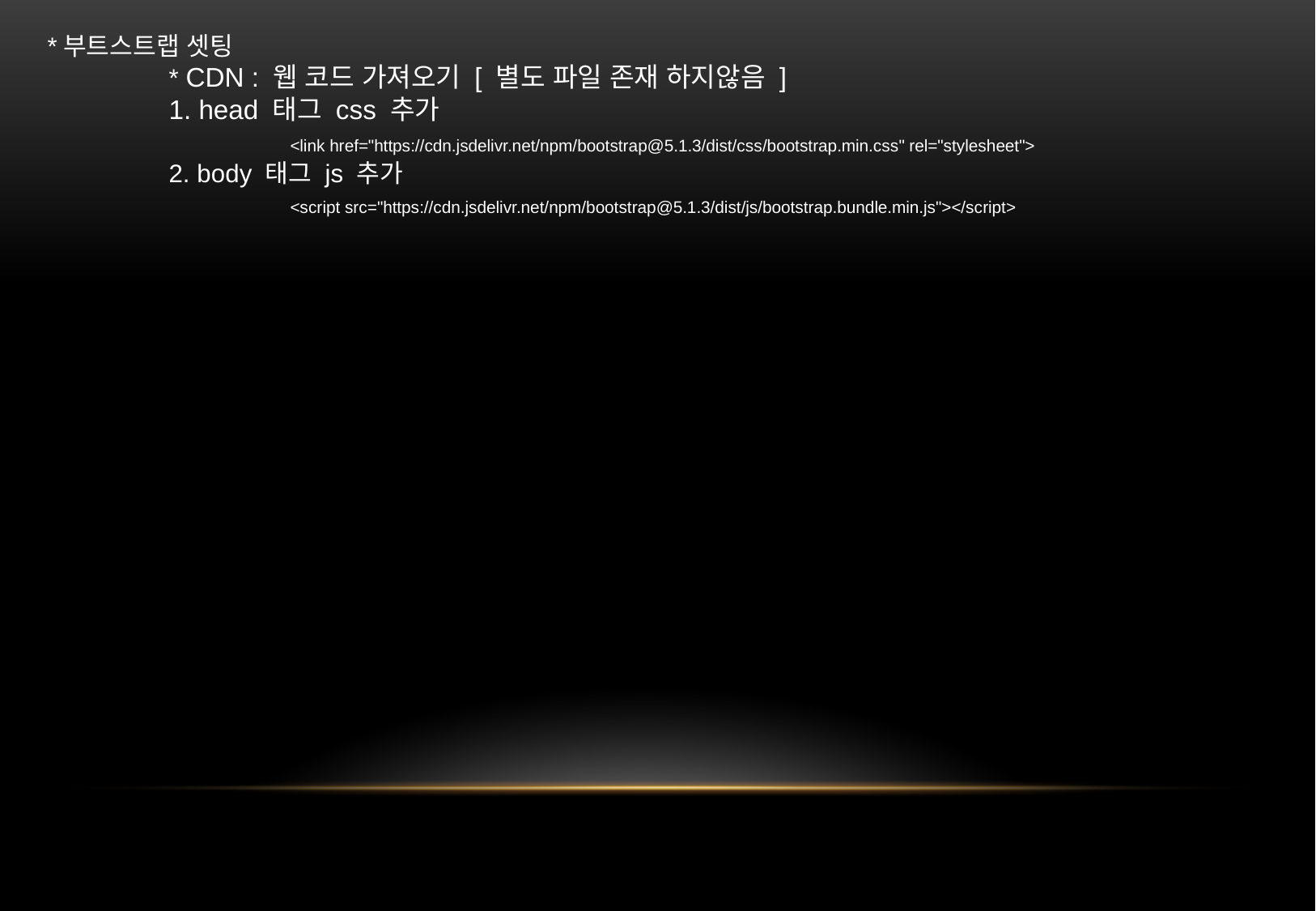

*부트스트랩 셋팅
	* CDN : 웹 코드 가져오기 [ 별도 파일 존재 하지않음 ]
	1. head 태그 css 추가
		<link href="https://cdn.jsdelivr.net/npm/bootstrap@5.1.3/dist/css/bootstrap.min.css" rel="stylesheet">
	2. body 태그 js 추가
		<script src="https://cdn.jsdelivr.net/npm/bootstrap@5.1.3/dist/js/bootstrap.bundle.min.js"></script>